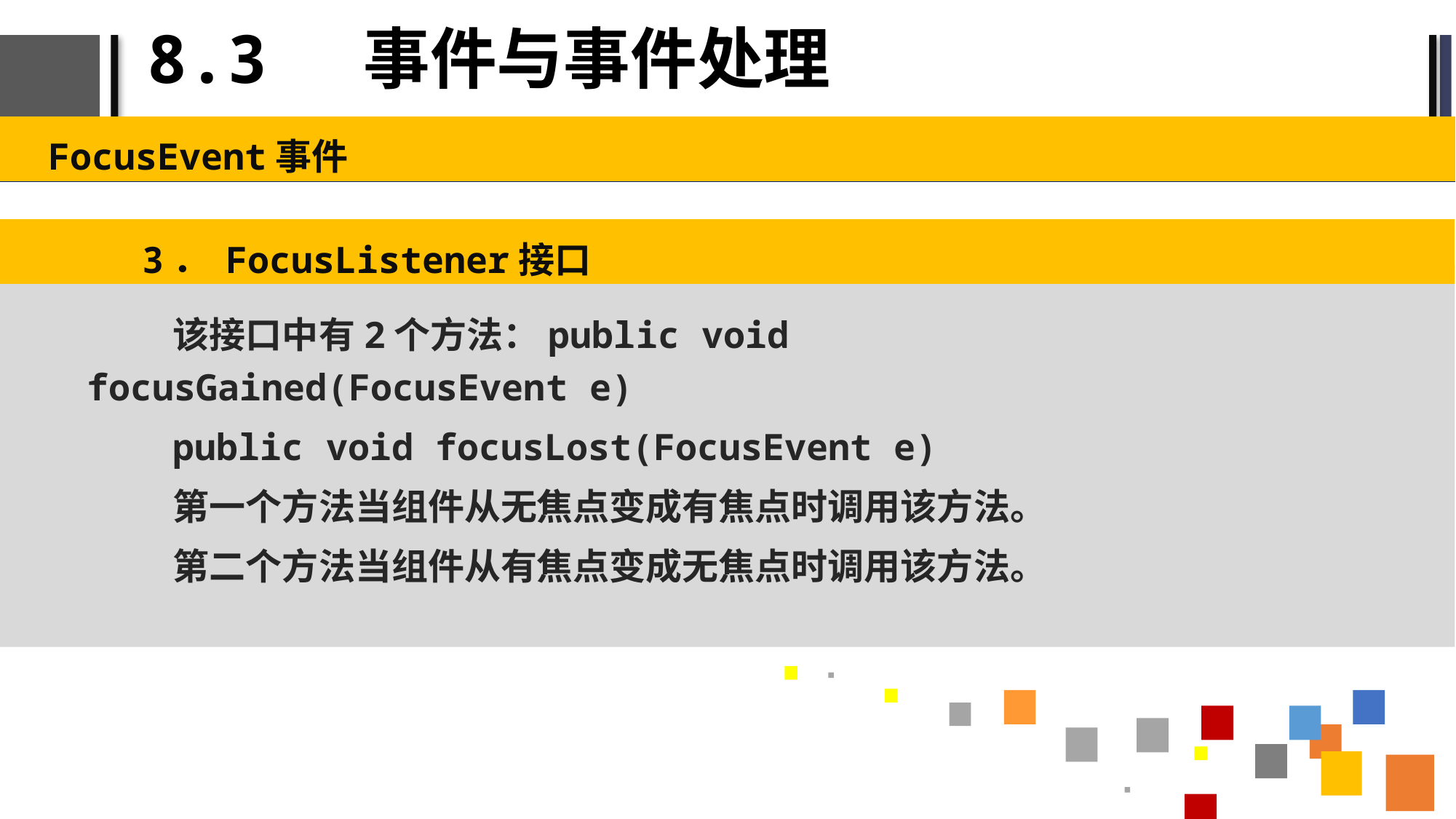

# 8.3  事件与事件处理

FocusEvent事件

3． FocusListener接口

该接口中有2个方法：public void focusGained(FocusEvent e)
public void focusLost(FocusEvent e)
第一个方法当组件从无焦点变成有焦点时调用该方法。
第二个方法当组件从有焦点变成无焦点时调用该方法。